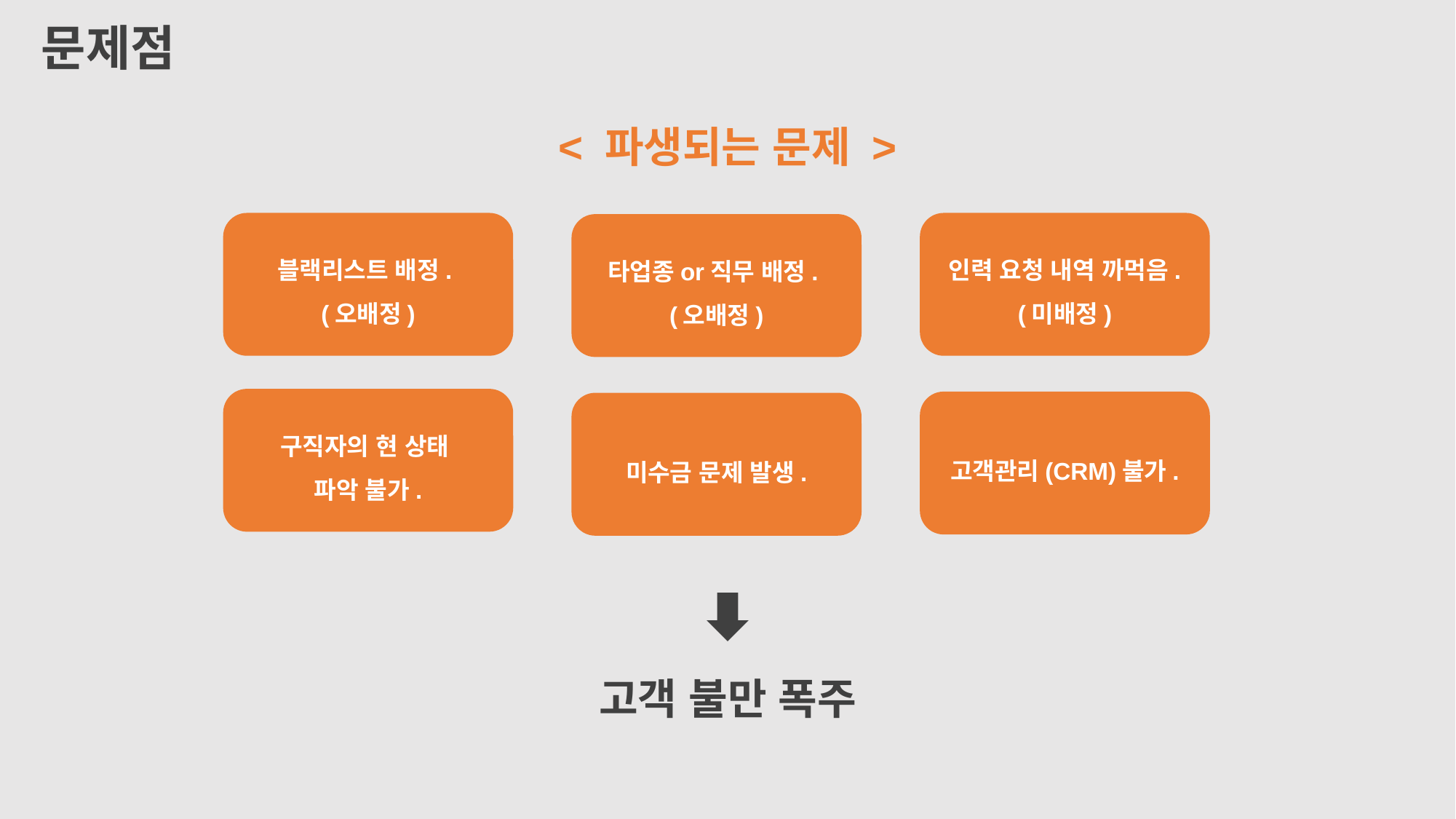

# 문제점
< 파생되는 문제 >
블랙리스트 배정.
(오배정)
인력 요청 내역 까먹음. (미배정)
타업종or직무 배정.
(오배정)
구직자의 현 상태
파악 불가.
고객관리(CRM)불가.
미수금 문제 발생.

고객 불만 폭주